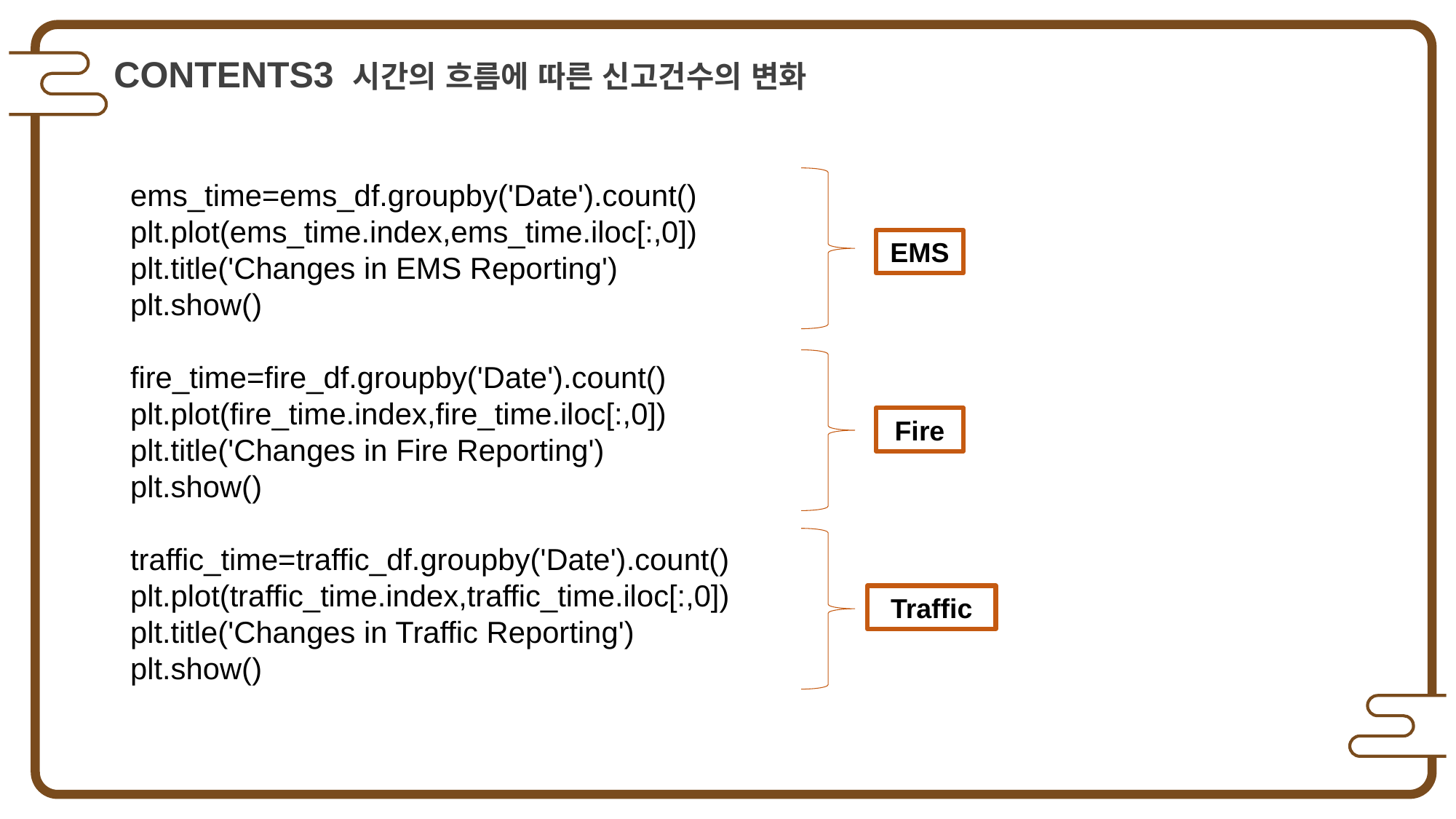

CONTENTS3 시간의 흐름에 따른 신고건수의 변화

ems_time=ems_df.groupby('Date').count()
plt.plot(ems_time.index,ems_time.iloc[:,0])
plt.title('Changes in EMS Reporting')
plt.show()

fire_time=fire_df.groupby('Date').count()
plt.plot(fire_time.index,fire_time.iloc[:,0])
plt.title('Changes in Fire Reporting')
plt.show()

traffic_time=traffic_df.groupby('Date').count()
plt.plot(traffic_time.index,traffic_time.iloc[:,0])
plt.title('Changes in Traffic Reporting')
plt.show()

EMS

Fire

Traffic